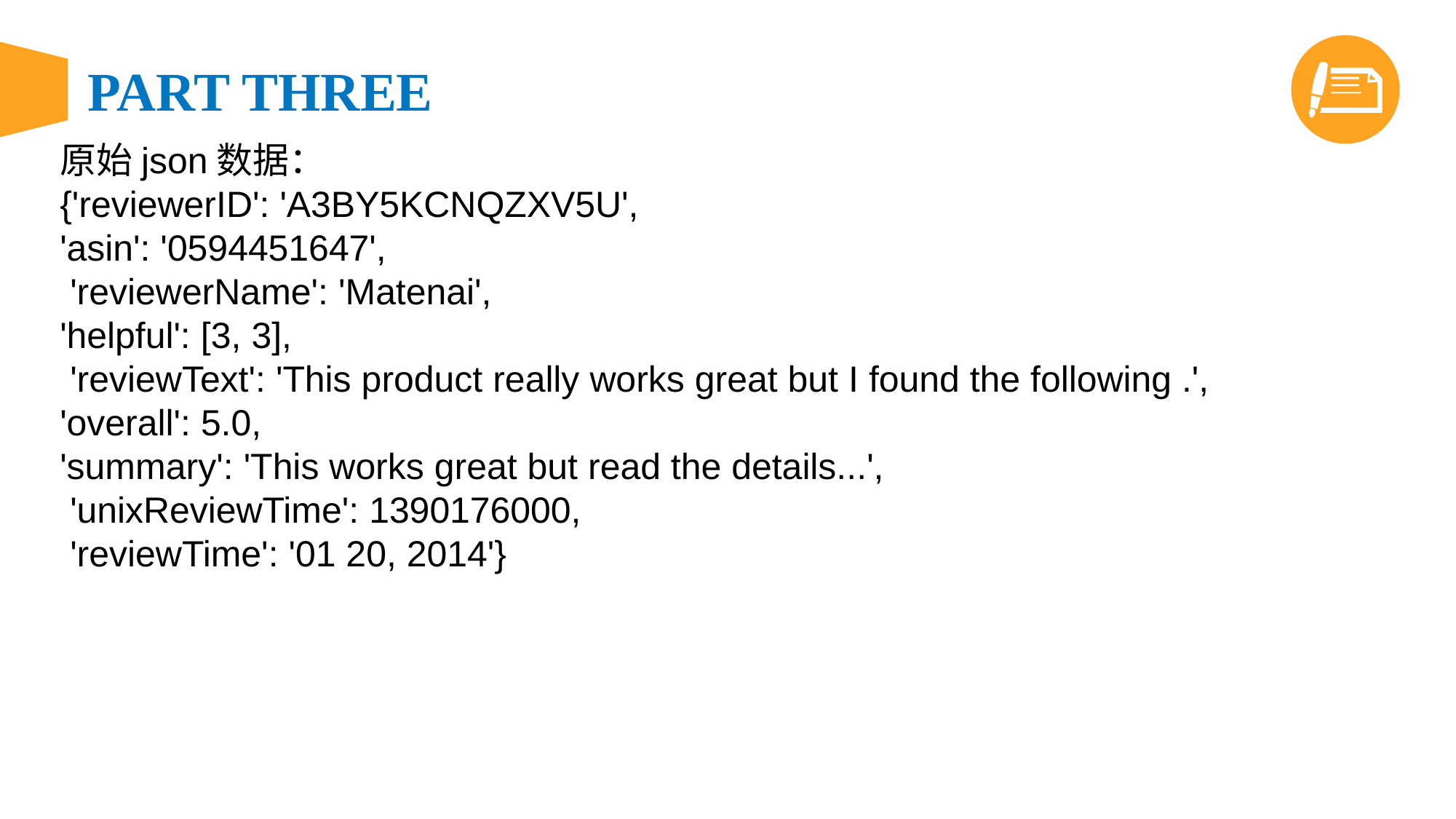

原始json数据：
{'reviewerID': 'A3BY5KCNQZXV5U',
'asin': '0594451647',
 'reviewerName': 'Matenai',
'helpful': [3, 3],
 'reviewText': 'This product really works great but I found the following .',
'overall': 5.0,
'summary': 'This works great but read the details...',
 'unixReviewTime': 1390176000,
 'reviewTime': '01 20, 2014'}